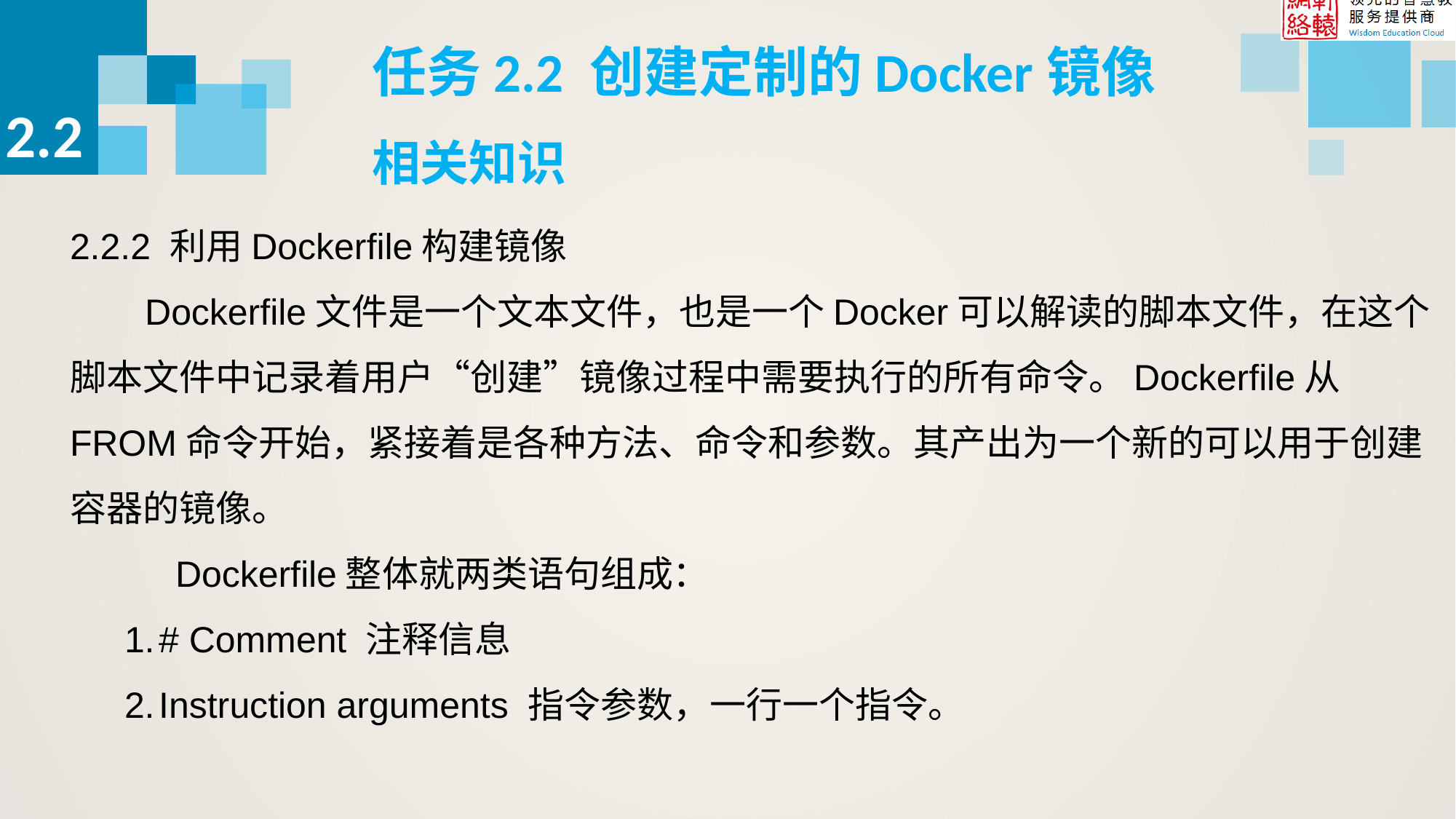

任务2.2 创建定制的Docker镜像
2.2
相关知识
2.2.2 利用Dockerfile构建镜像
  Dockerfile文件是一个文本文件，也是一个Docker可以解读的脚本文件，在这个脚本文件中记录着用户“创建”镜像过程中需要执行的所有命令。Dockerfile从FROM命令开始，紧接着是各种方法、命令和参数。其产出为一个新的可以用于创建容器的镜像。
     Dockerfile整体就两类语句组成：
# Comment 注释信息
Instruction arguments 指令参数，一行一个指令。